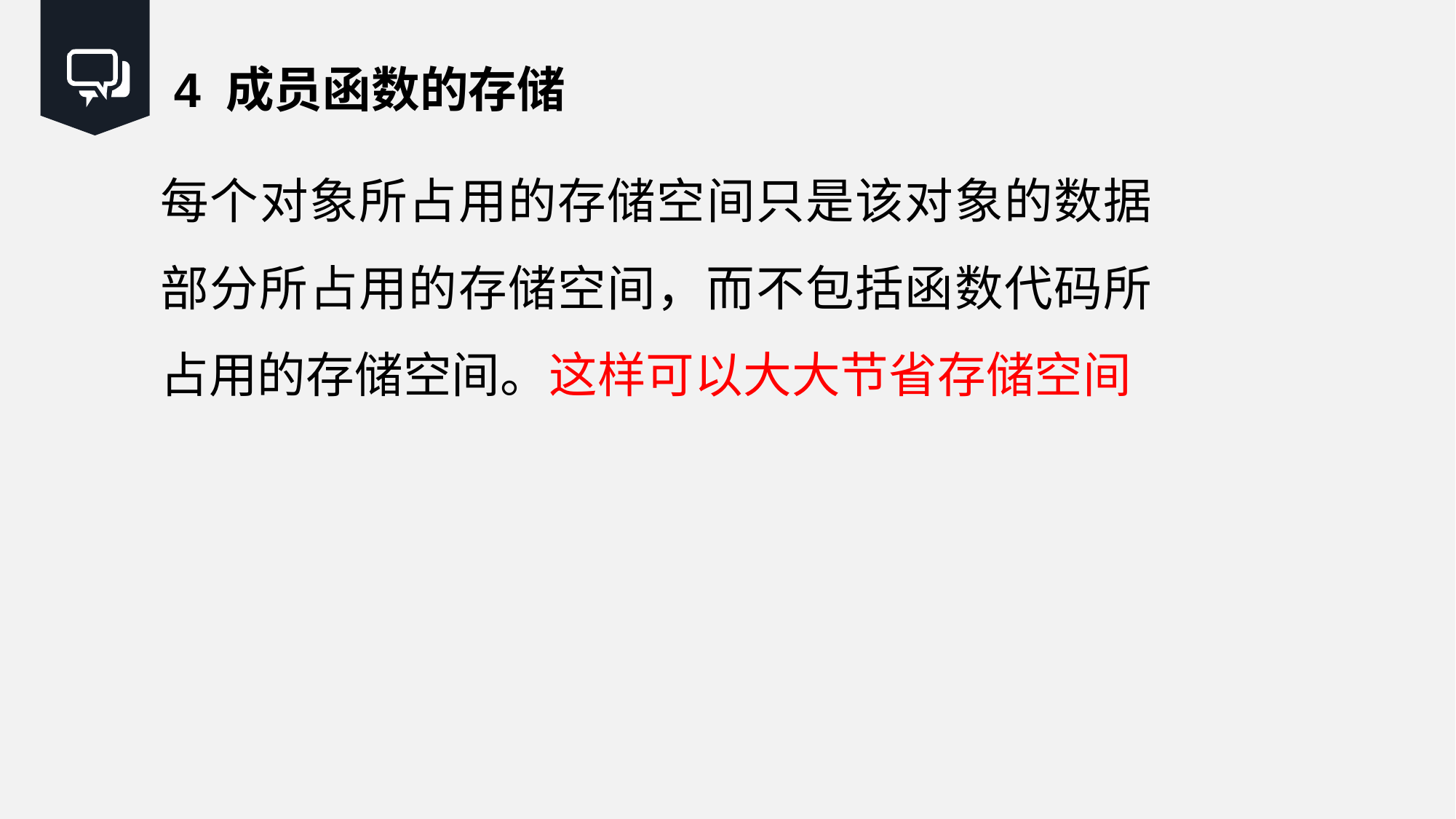

4 成员函数的存储
每个对象所占用的存储空间只是该对象的数据部分所占用的存储空间，而不包括函数代码所占用的存储空间。这样可以大大节省存储空间